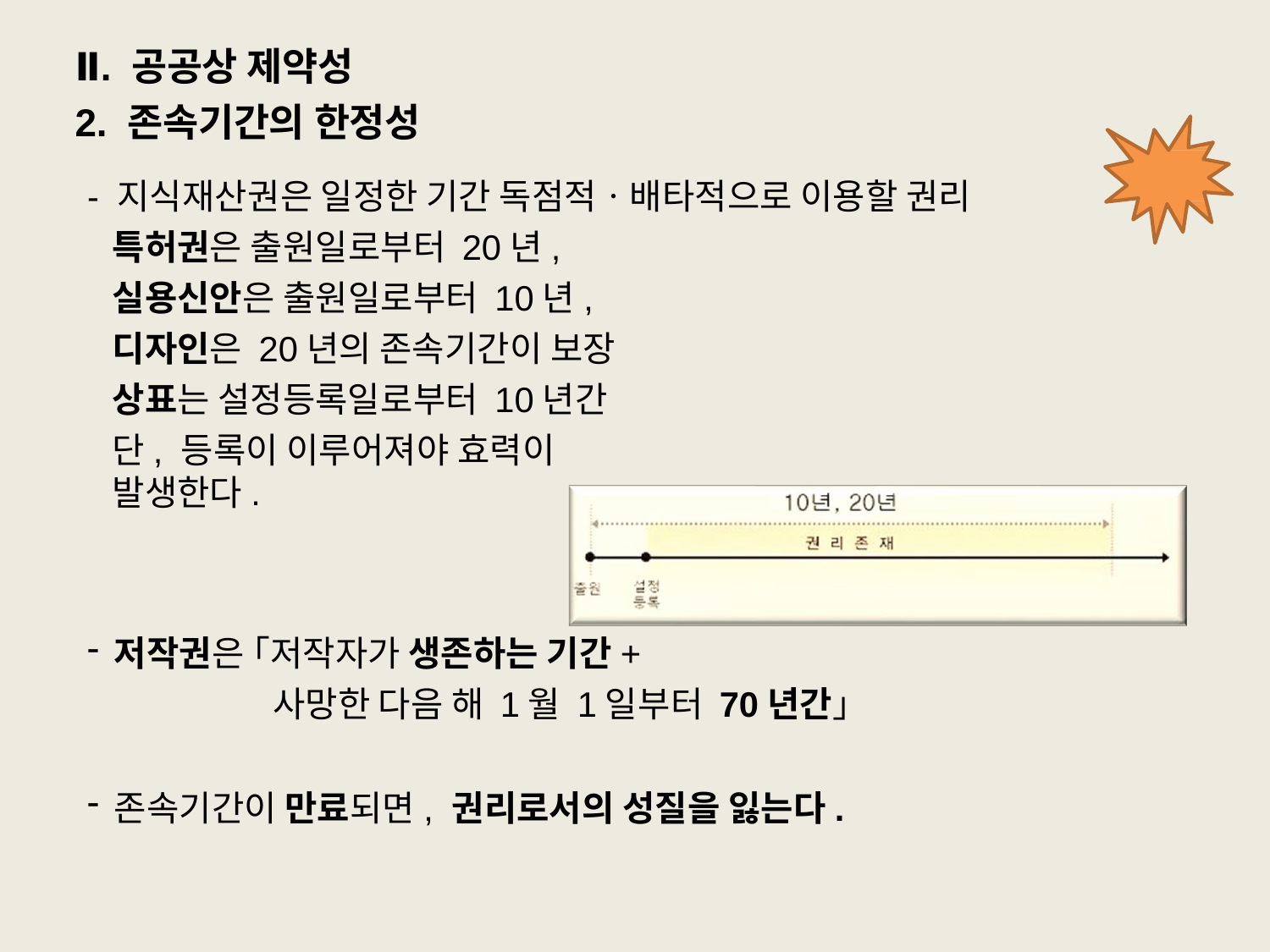

# Ⅱ. 공공상 제약성
2. 존속기간의 한정성
- 지식재산권은 일정한 기간 독점적ㆍ배타적으로 이용할 권리
특허권은 출원일로부터 20년,  실용신안은 출원일로부터 10년,  디자인은 20년의 존속기간이 보장  상표는 설정등록일로부터 10년간
단, 등록이 이루어져야 효력이 발생한다.

저작권은 ｢저작자가 생존하는 기간+
사망한 다음 해 1월 1일부터 70년간｣

존속기간이 만료되면, 권리로서의 성질을 잃는다.